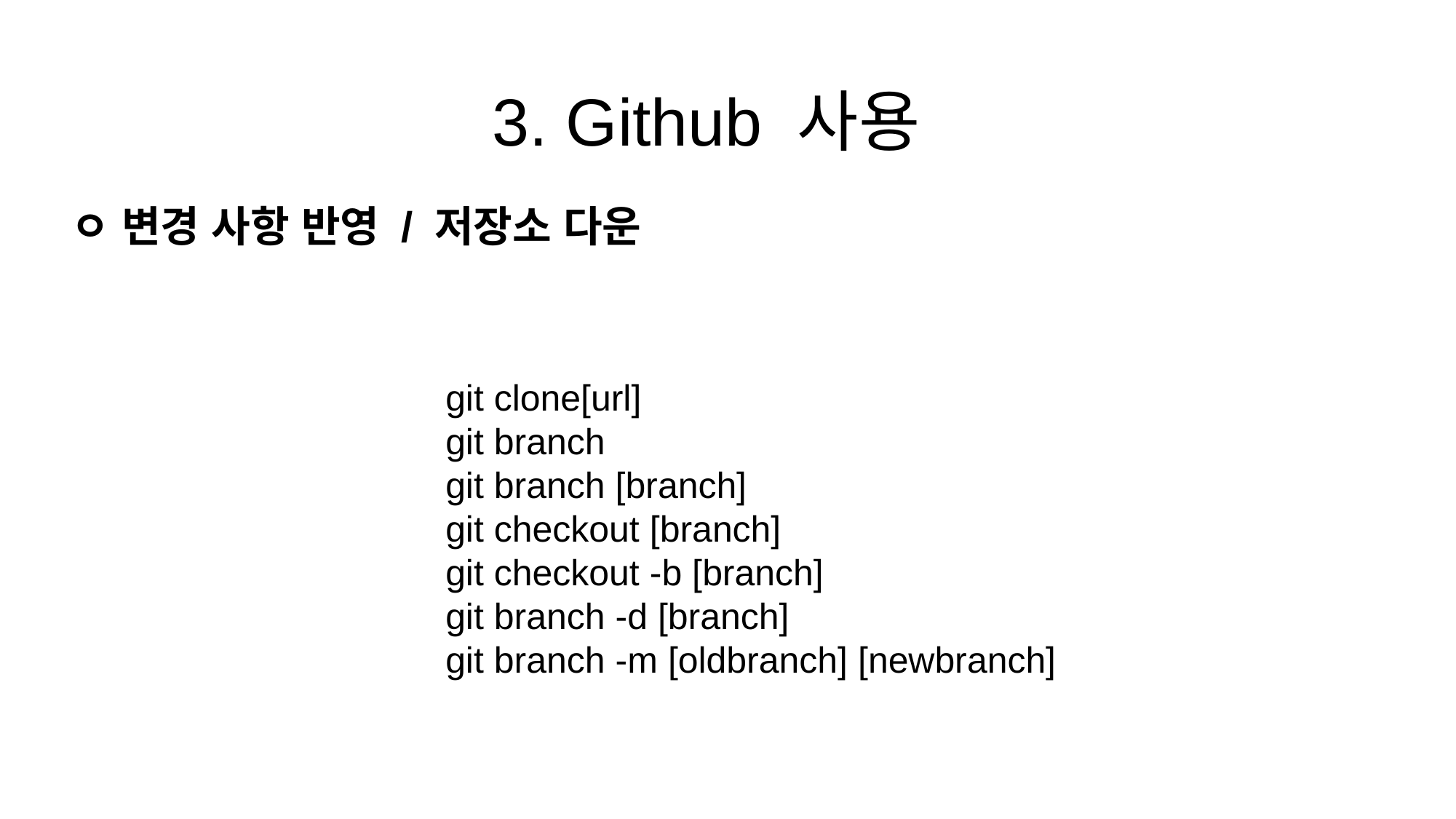

3. Github 사용
ㅇ 변경 사항 반영 / 저장소 다운
git clone[url]
git branch
git branch [branch]
git checkout [branch]
git checkout -b [branch]
git branch -d [branch]
git branch -m [oldbranch] [newbranch]